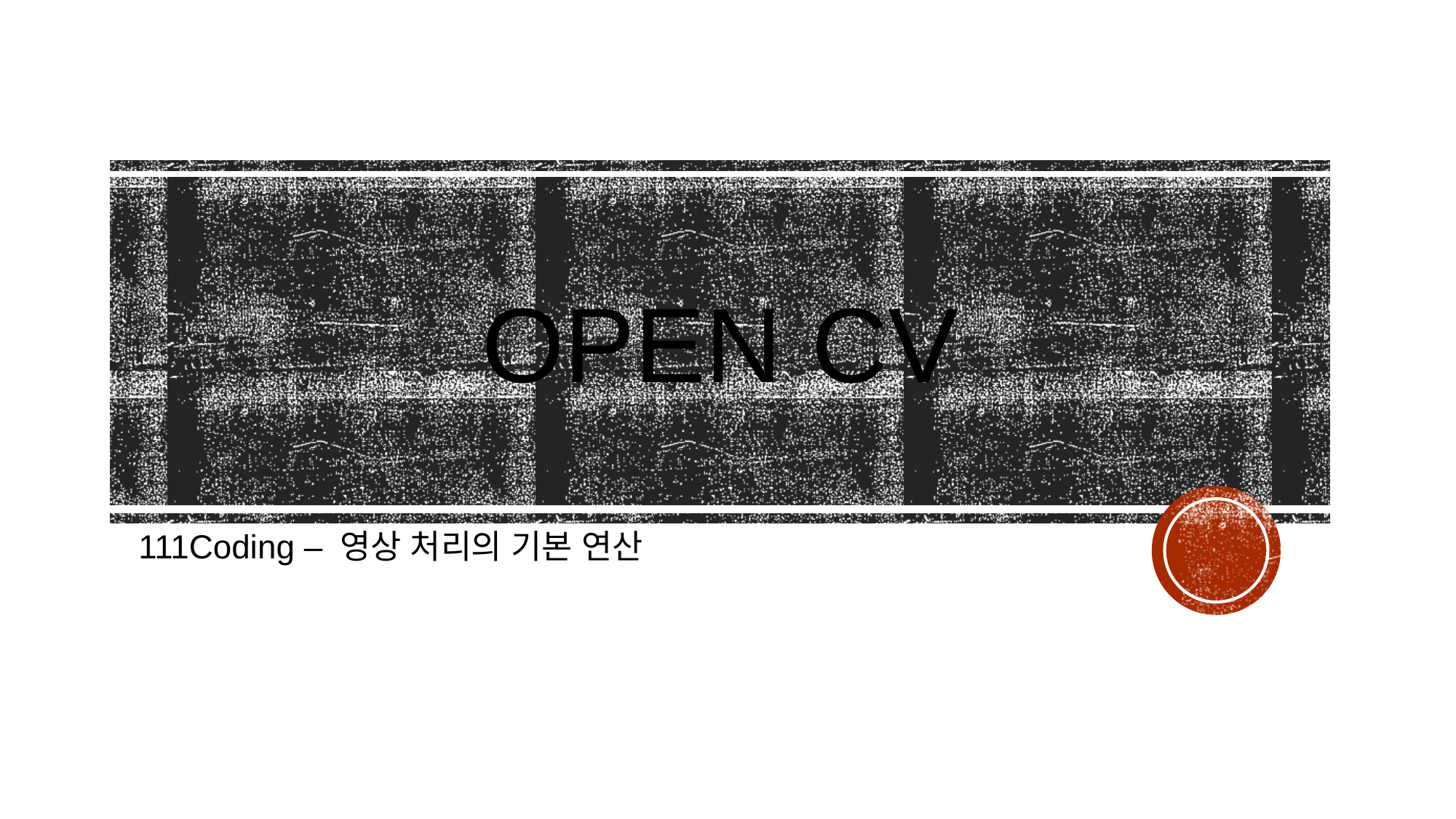

# open cv
111Coding – 영상 처리의 기본 연산